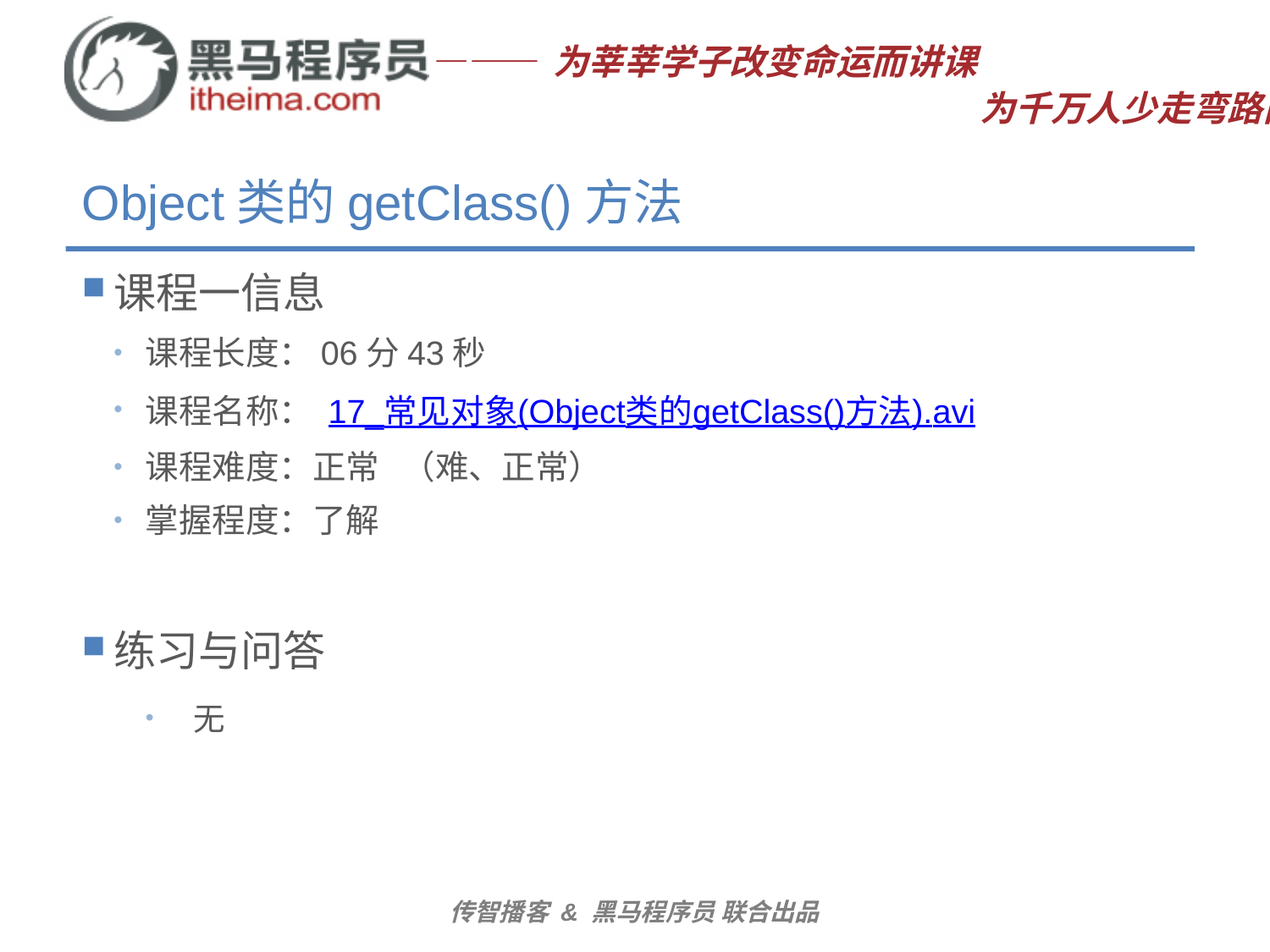

# Object类的getClass()方法
课程一信息
课程长度：06分43秒
课程名称： 17_常见对象(Object类的getClass()方法).avi
课程难度：正常   （难、正常）
掌握程度：了解

练习与问答
无